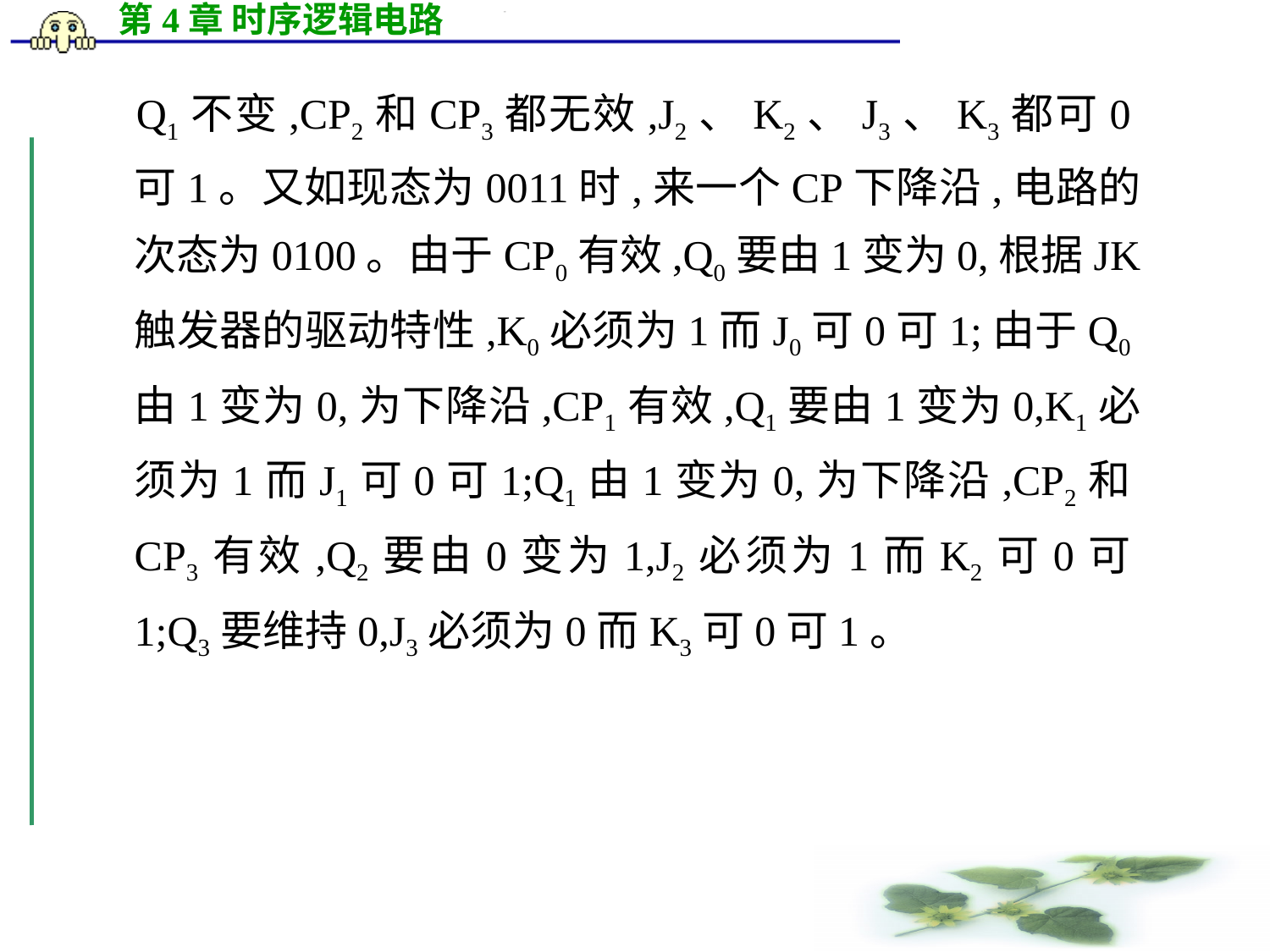

Q1不变,CP2和CP3都无效,J2、K2、J3、K3都可0可1。又如现态为0011时,来一个CP下降沿,电路的次态为0100。由于CP0有效,Q0要由1变为0,根据JK触发器的驱动特性,K0必须为1而J0可0可1;由于Q0由1变为0,为下降沿,CP1有效,Q1要由1变为0,K1必须为1而J1可0可1;Q1由1变为0,为下降沿,CP2和CP3有效,Q2要由0变为1,J2必须为1而K2可0可1;Q3要维持0,J3必须为0而K3可0可1。